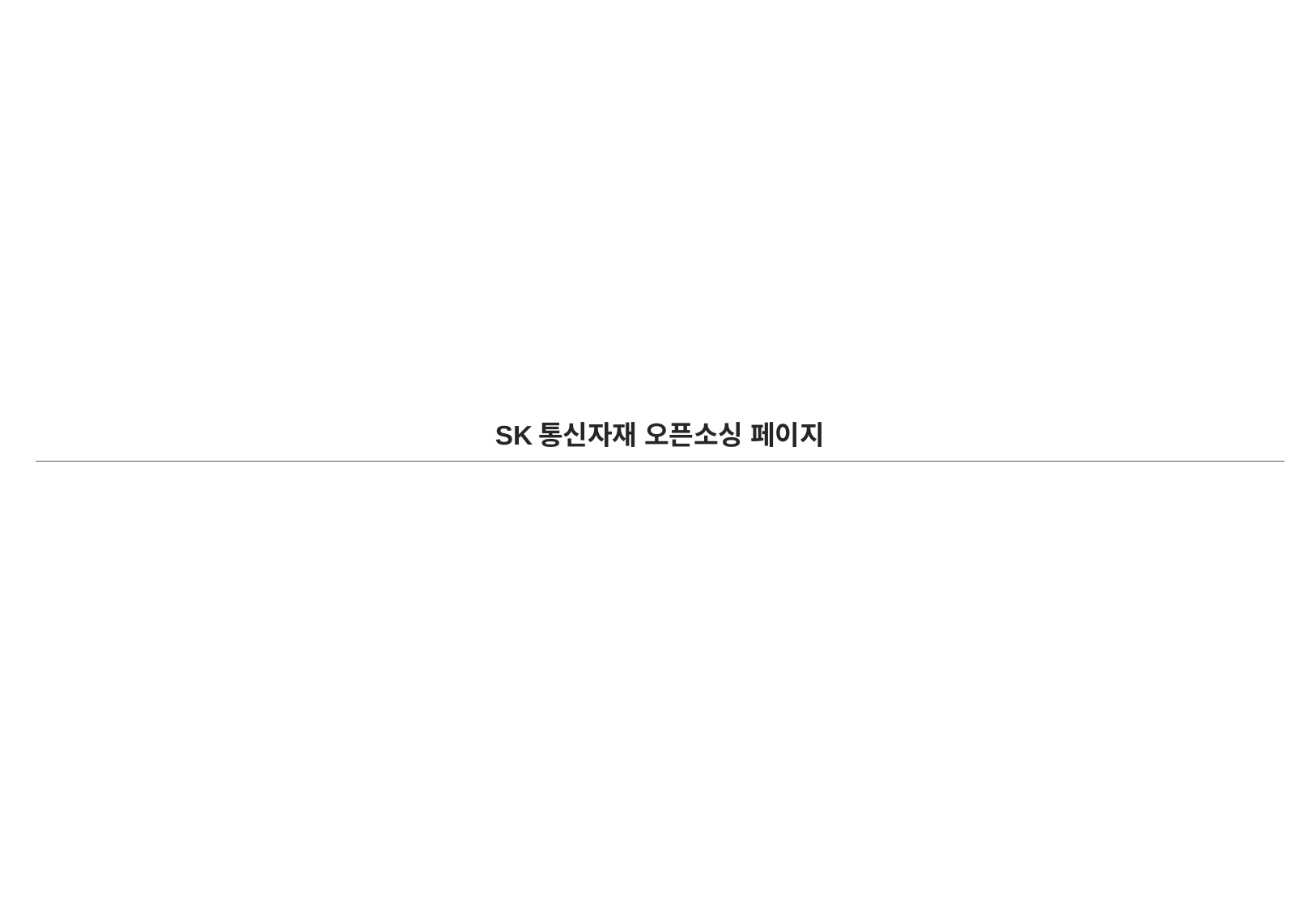

| SK통신자재 오픈소싱 페이지 |
| --- |
|  |